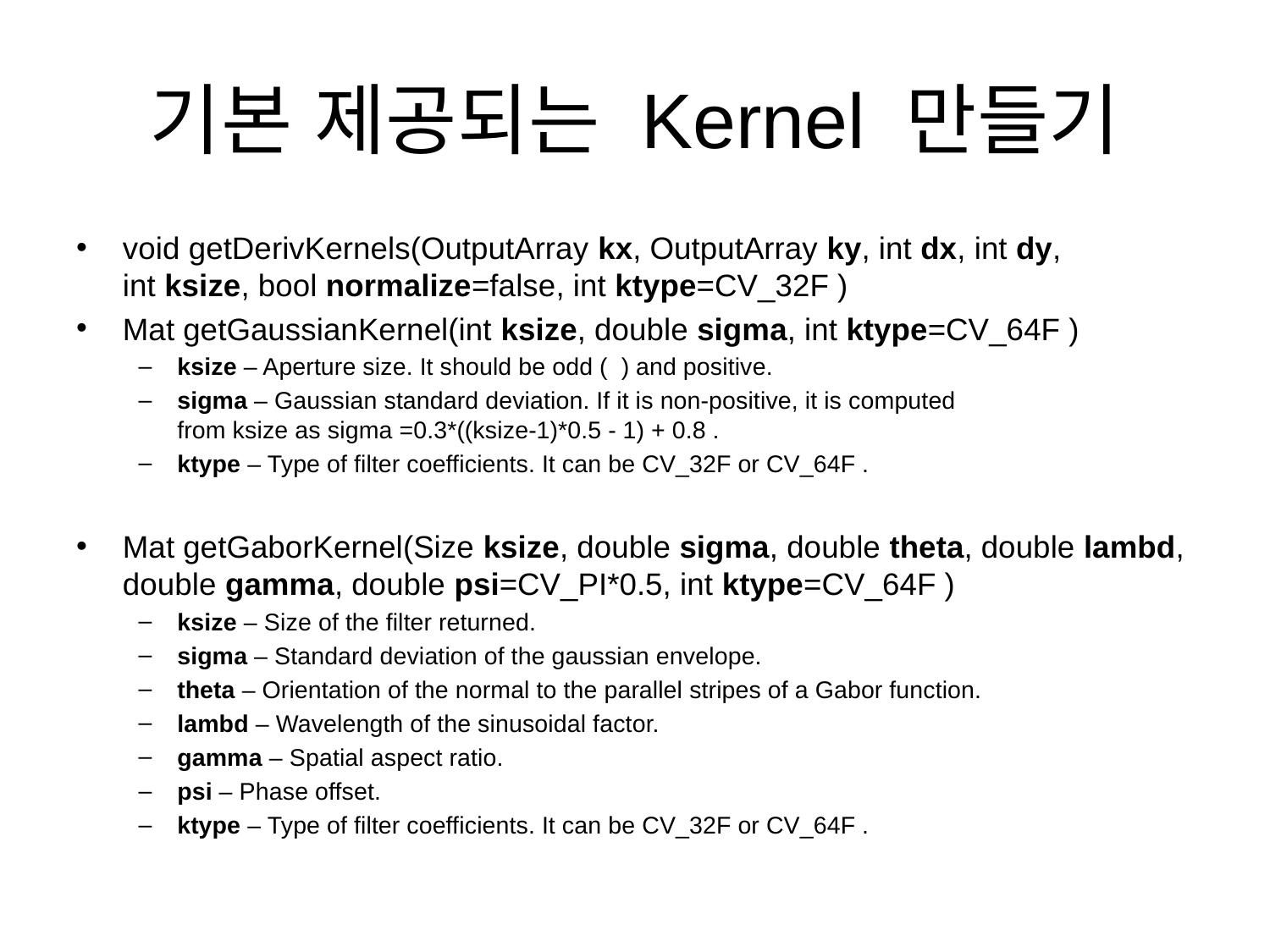

# 기본 제공되는 Kernel 만들기
void getDerivKernels(OutputArray kx, OutputArray ky, int dx, int dy, int ksize, bool normalize=false, int ktype=CV_32F )
Mat getGaussianKernel(int ksize, double sigma, int ktype=CV_64F )
ksize – Aperture size. It should be odd (  ) and positive.
sigma – Gaussian standard deviation. If it is non-positive, it is computed from ksize as sigma =0.3*((ksize-1)*0.5 - 1) + 0.8 .
ktype – Type of filter coefficients. It can be CV_32F or CV_64F .

Mat getGaborKernel(Size ksize, double sigma, double theta, double lambd, double gamma, double psi=CV_PI*0.5, int ktype=CV_64F )
ksize – Size of the filter returned.
sigma – Standard deviation of the gaussian envelope.
theta – Orientation of the normal to the parallel stripes of a Gabor function.
lambd – Wavelength of the sinusoidal factor.
gamma – Spatial aspect ratio.
psi – Phase offset.
ktype – Type of filter coefficients. It can be CV_32F or CV_64F .